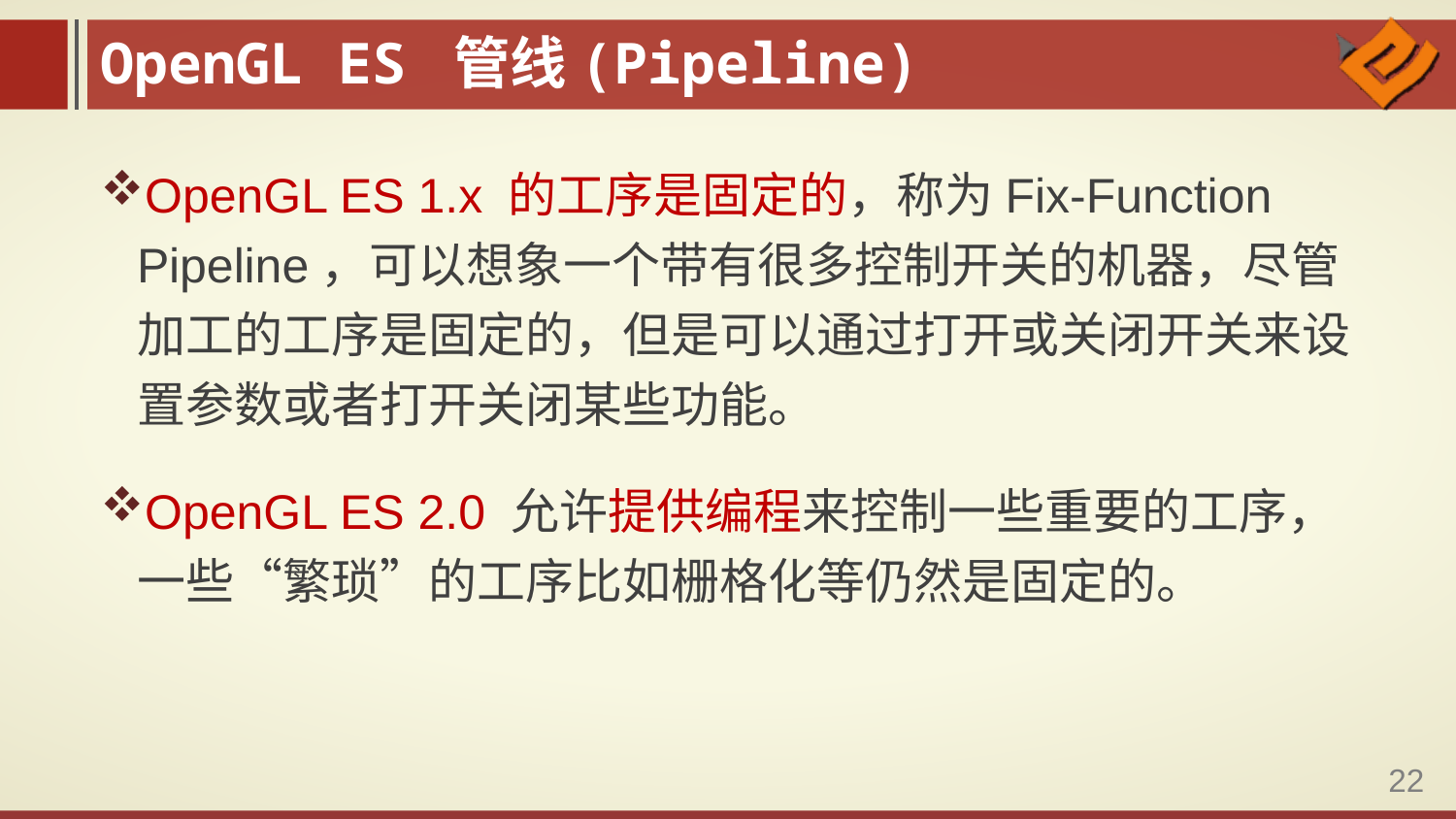

OpenGL ES 管线(Pipeline)
OpenGL ES 1.x 的工序是固定的，称为Fix-Function Pipeline，可以想象一个带有很多控制开关的机器，尽管加工的工序是固定的，但是可以通过打开或关闭开关来设置参数或者打开关闭某些功能。
OpenGL ES 2.0 允许提供编程来控制一些重要的工序，一些“繁琐”的工序比如栅格化等仍然是固定的。